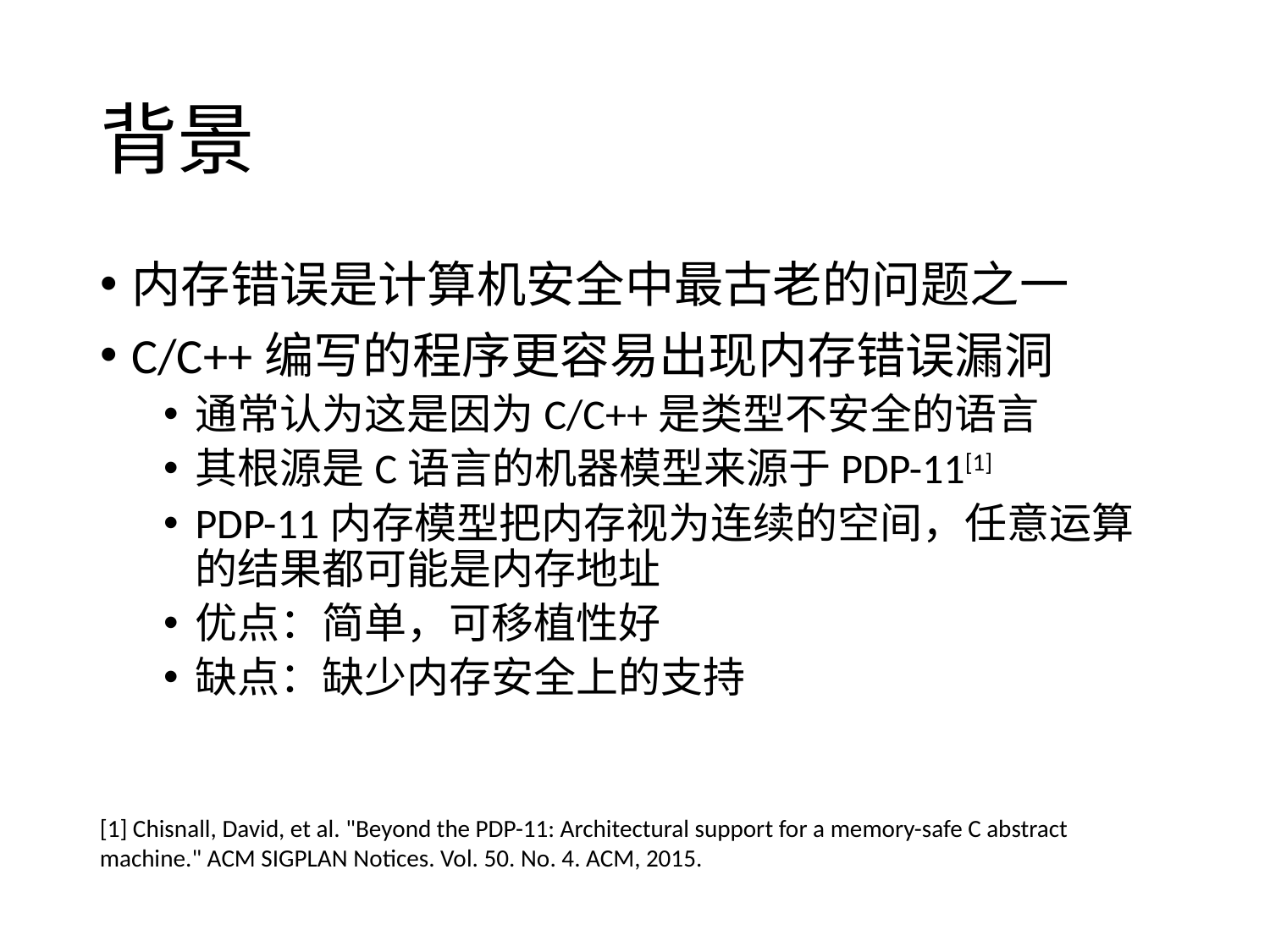

# 背景
内存错误是计算机安全中最古老的问题之一
C/C++编写的程序更容易出现内存错误漏洞
通常认为这是因为C/C++是类型不安全的语言
其根源是C语言的机器模型来源于PDP-11[1]
PDP-11内存模型把内存视为连续的空间，任意运算的结果都可能是内存地址
优点：简单，可移植性好
缺点：缺少内存安全上的支持
[1] Chisnall, David, et al. "Beyond the PDP-11: Architectural support for a memory-safe C abstract machine." ACM SIGPLAN Notices. Vol. 50. No. 4. ACM, 2015.